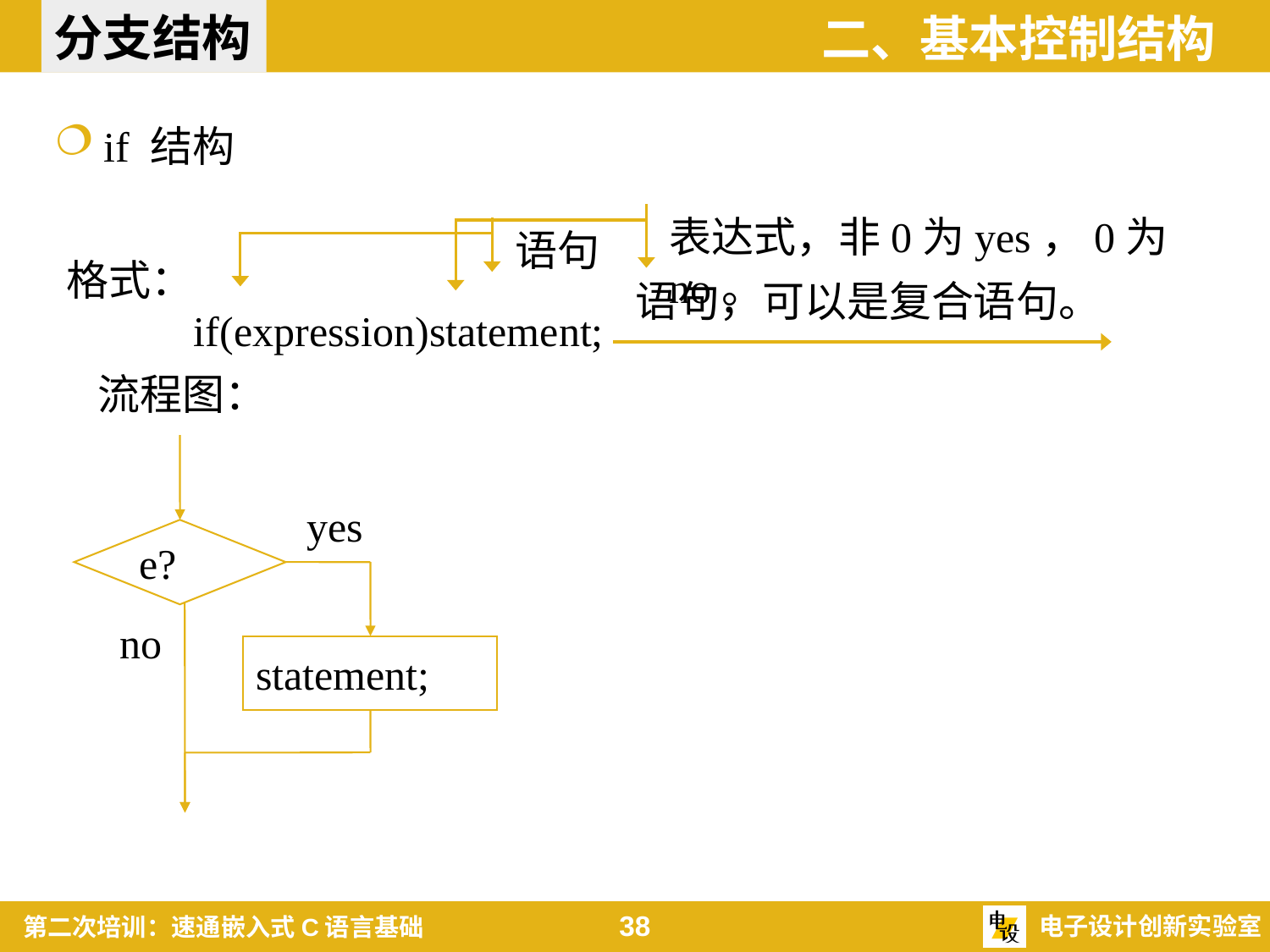

分支结构
二、基本控制结构
if 结构
表达式，非0为yes，0为no。
语句
格式：
	if(expression)statement;
语句，可以是复合语句。
流程图：

yes
e?

no
statement;

38